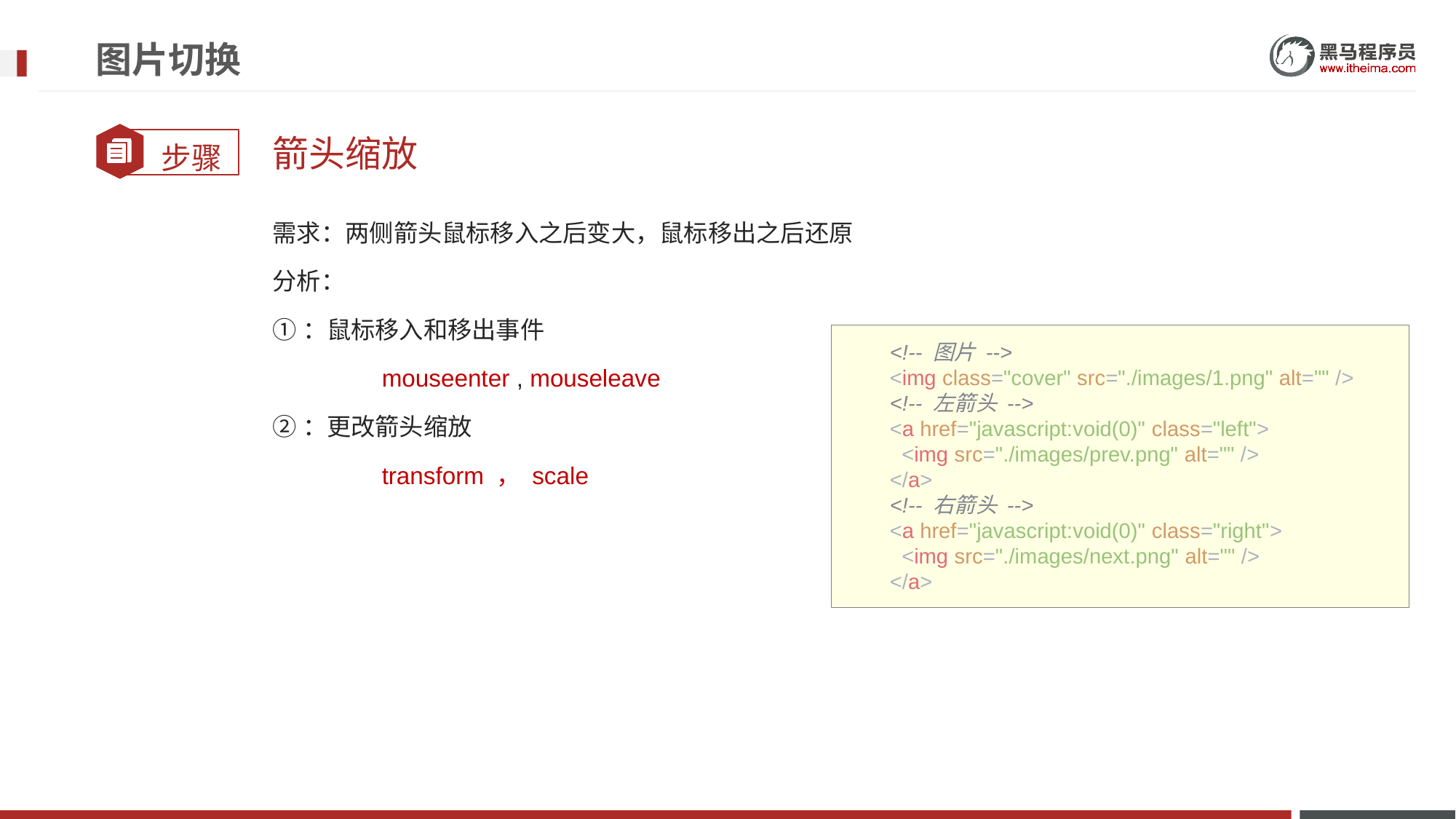

# 图片切换
箭头缩放
需求：两侧箭头鼠标移入之后变大，鼠标移出之后还原
分析：
①：鼠标移入和移出事件
	mouseenter , mouseleave
②：更改箭头缩放
	transform ， scale
        <!-- 图片 -->
        <img class="cover" src="./images/1.png" alt="" />
        <!-- 左箭头 -->
        <a href="javascript:void(0)" class="left">
          <img src="./images/prev.png" alt="" />
        </a>
        <!-- 右箭头 -->
        <a href="javascript:void(0)" class="right">
          <img src="./images/next.png" alt="" />
        </a>